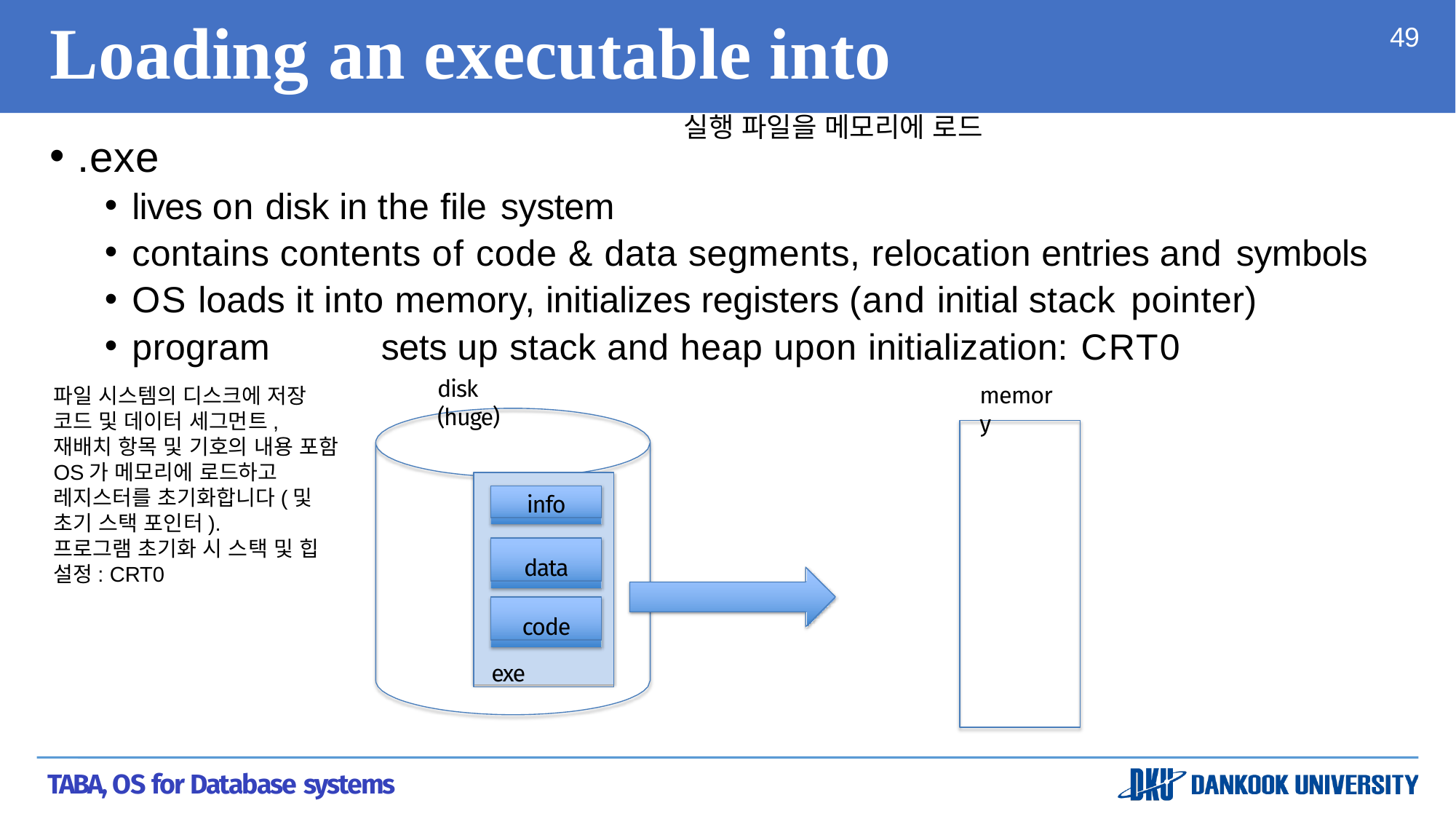

# Loading	an executable into	memory
49
실행 파일을 메모리에 로드

.exe
lives on disk in the file system
contains contents of code & data segments, relocation entries and symbols
OS loads it into memory, initializes registers (and initial stack pointer)
program	sets up stack and heap upon initialization: CRT0
disk (huge)
파일 시스템의 디스크에 저장
코드 및 데이터 세그먼트, 재배치 항목 및 기호의 내용 포함
OS가 메모리에 로드하고 레지스터를 초기화합니다(및 초기 스택 포인터).
프로그램 초기화 시 스택 및 힙 설정: CRT0
memory

exe

info

data

code
TABA, OS for Database systems